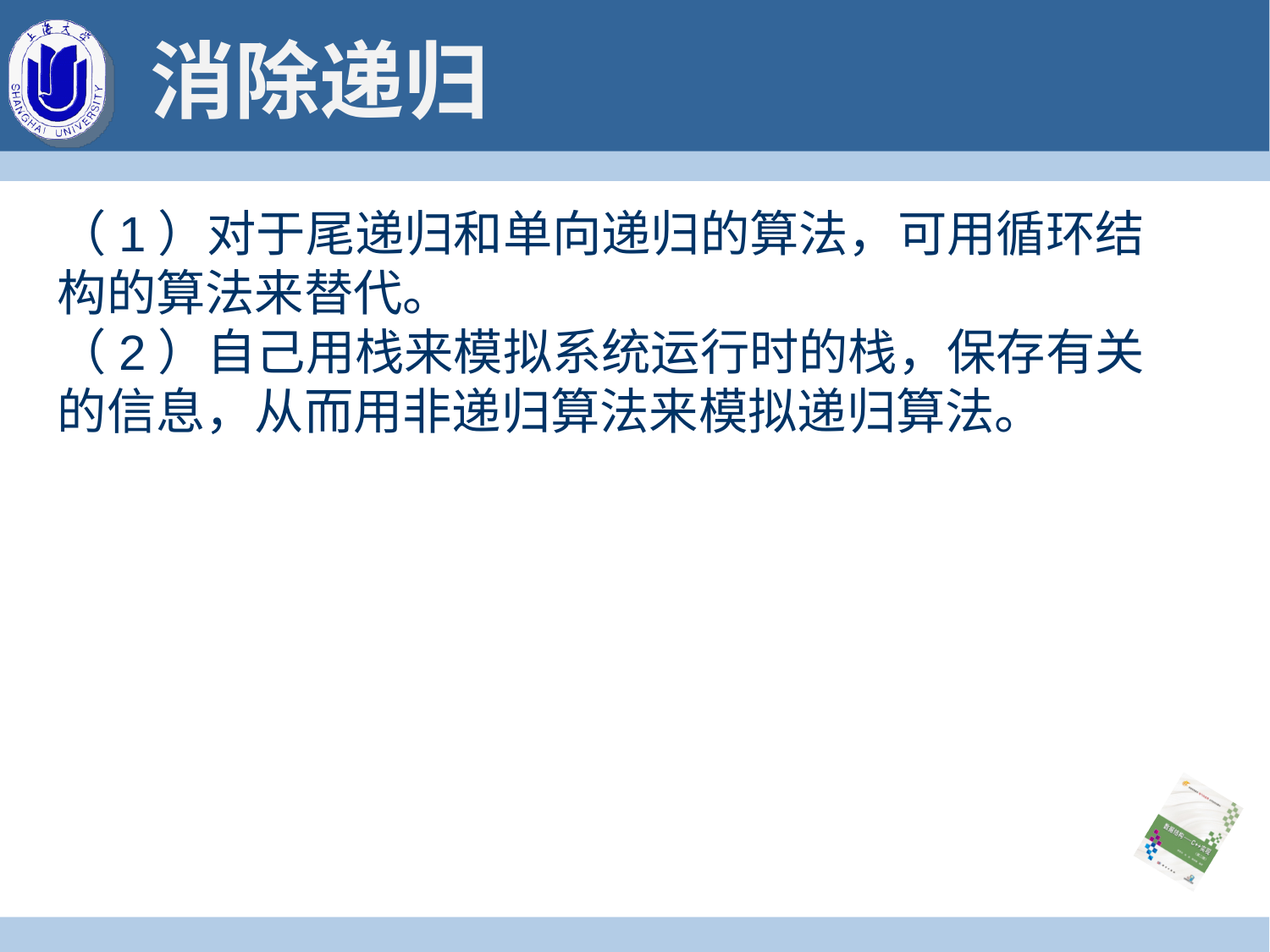

# 消除递归
（1）对于尾递归和单向递归的算法，可用循环结构的算法来替代。
（2）自己用栈来模拟系统运行时的栈，保存有关的信息，从而用非递归算法来模拟递归算法。